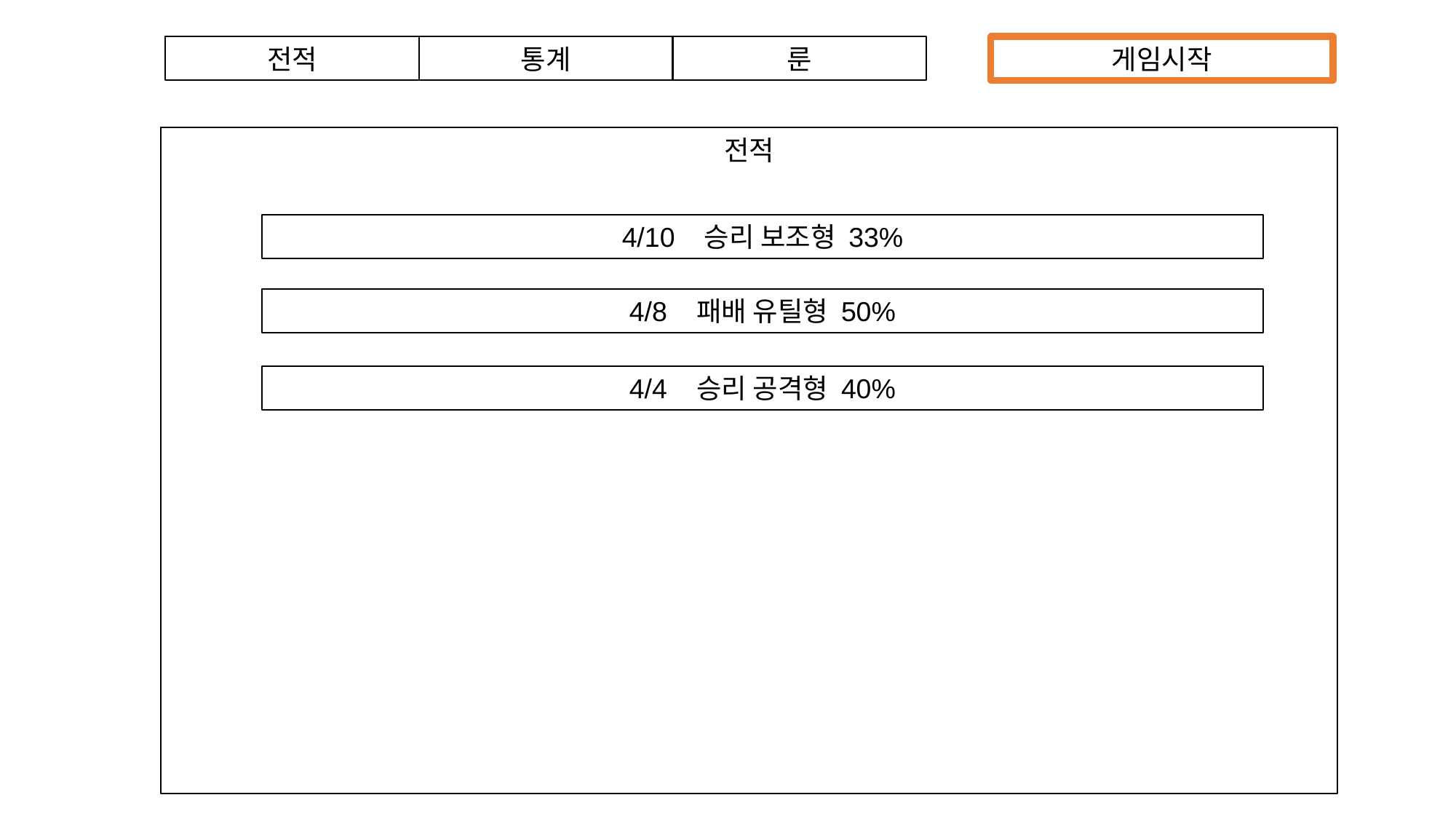

전적
룬
통계
게임시작
전적

4/10   승리 보조형 33%
4/8   패배 유틸형 50%
4/4   승리 공격형 40%